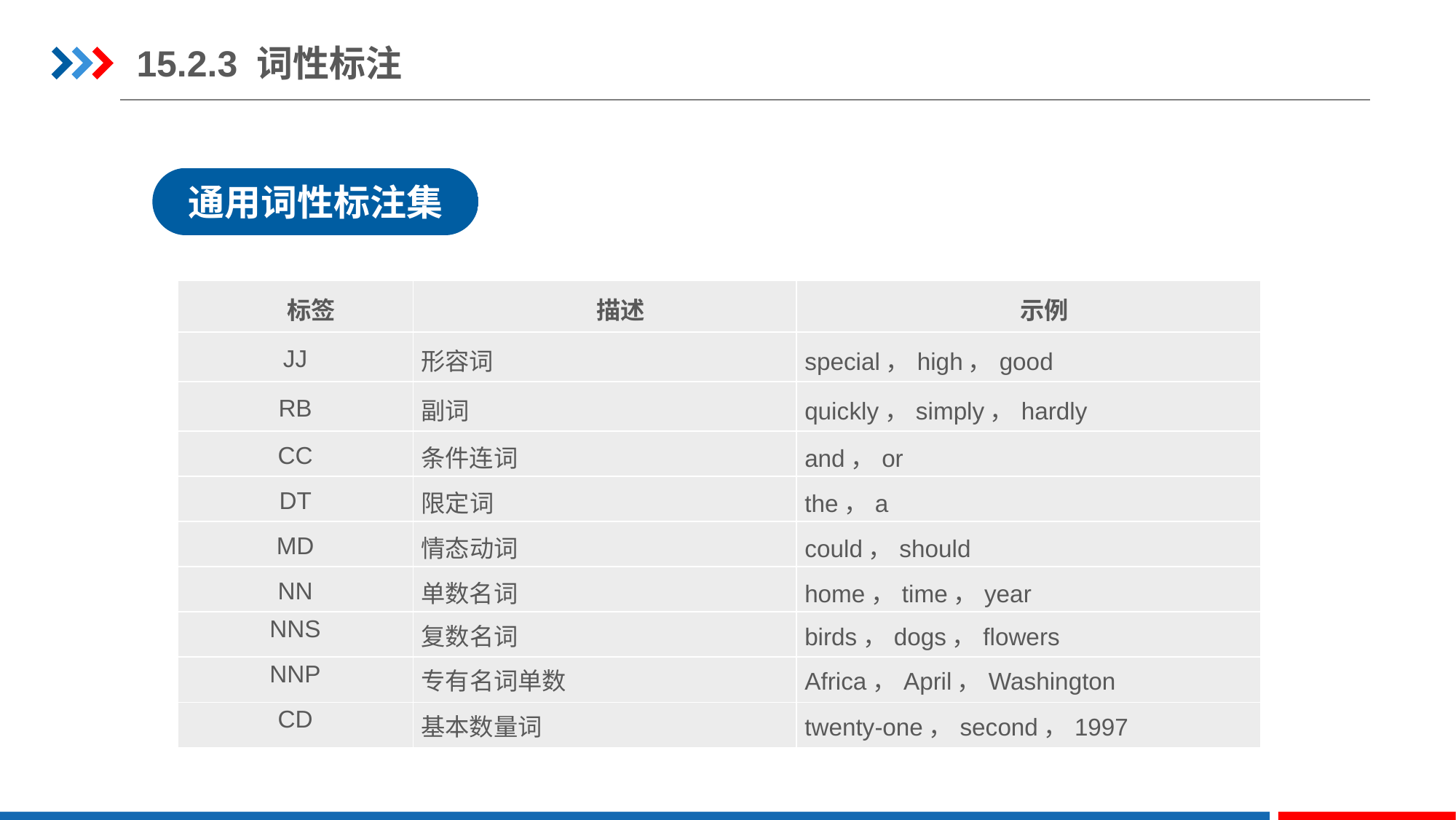

15.2.3 词性标注
通用词性标注集
| 标签 | 描述 | 示例 |
| --- | --- | --- |
| JJ | 形容词 | special，high，good |
| RB | 副词 | quickly，simply，hardly |
| CC | 条件连词 | and，or |
| DT | 限定词 | the，a |
| MD | 情态动词 | could，should |
| NN | 单数名词 | home，time，year |
| NNS | 复数名词 | birds，dogs，flowers |
| NNP | 专有名词单数 | Africa，April，Washington |
| CD | 基本数量词 | twenty-one，second，1997 |